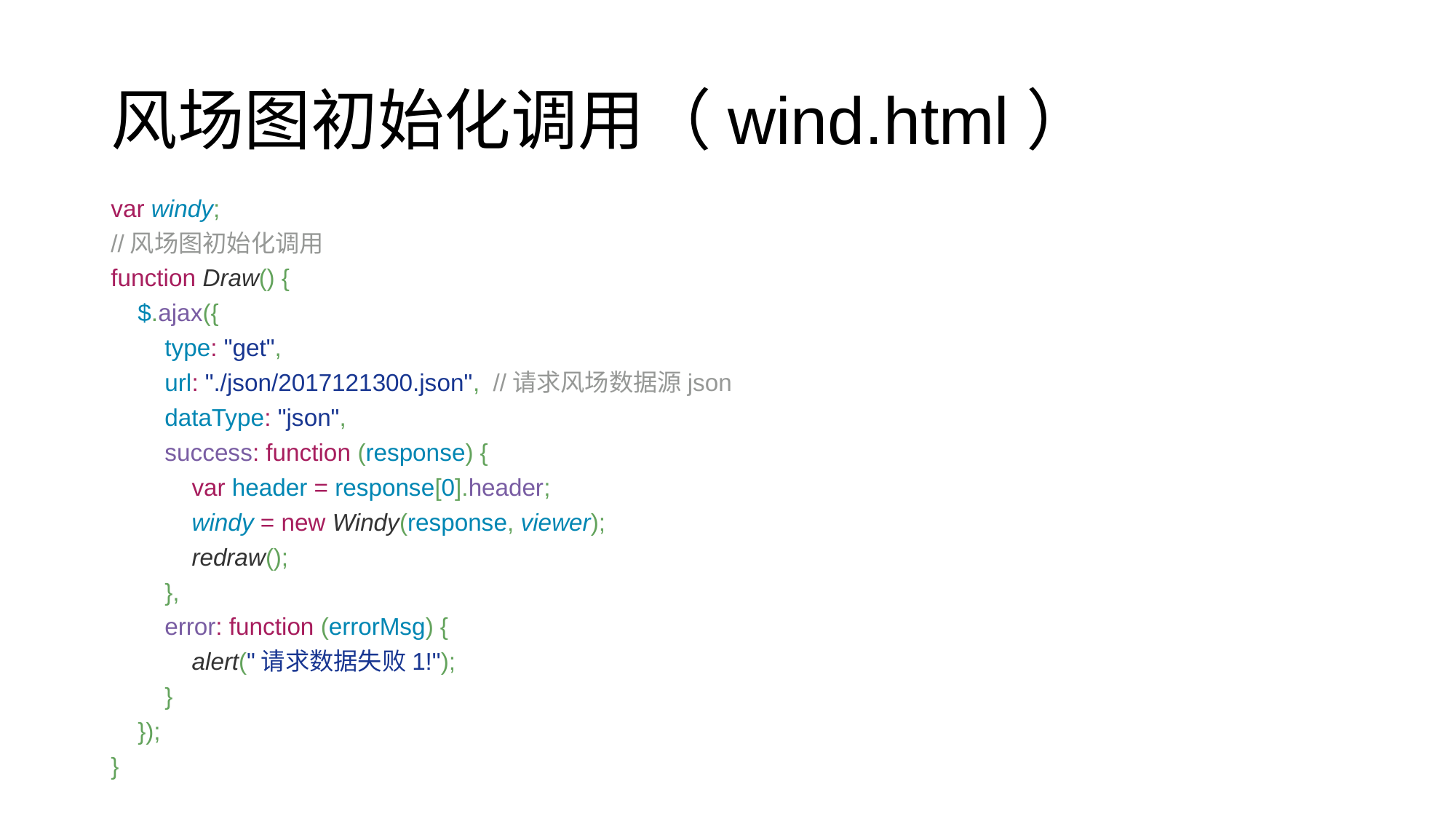

# 风场图初始化调用（wind.html）

var windy;
//风场图初始化调用
function Draw() {
    $.ajax({
        type: "get",
        url: "./json/2017121300.json",  //请求风场数据源json
        dataType: "json",
        success: function (response) {
            var header = response[0].header;
            windy = new Windy(response, viewer);
            redraw();
        },
        error: function (errorMsg) {
            alert("请求数据失败1!");
        }
    });
}